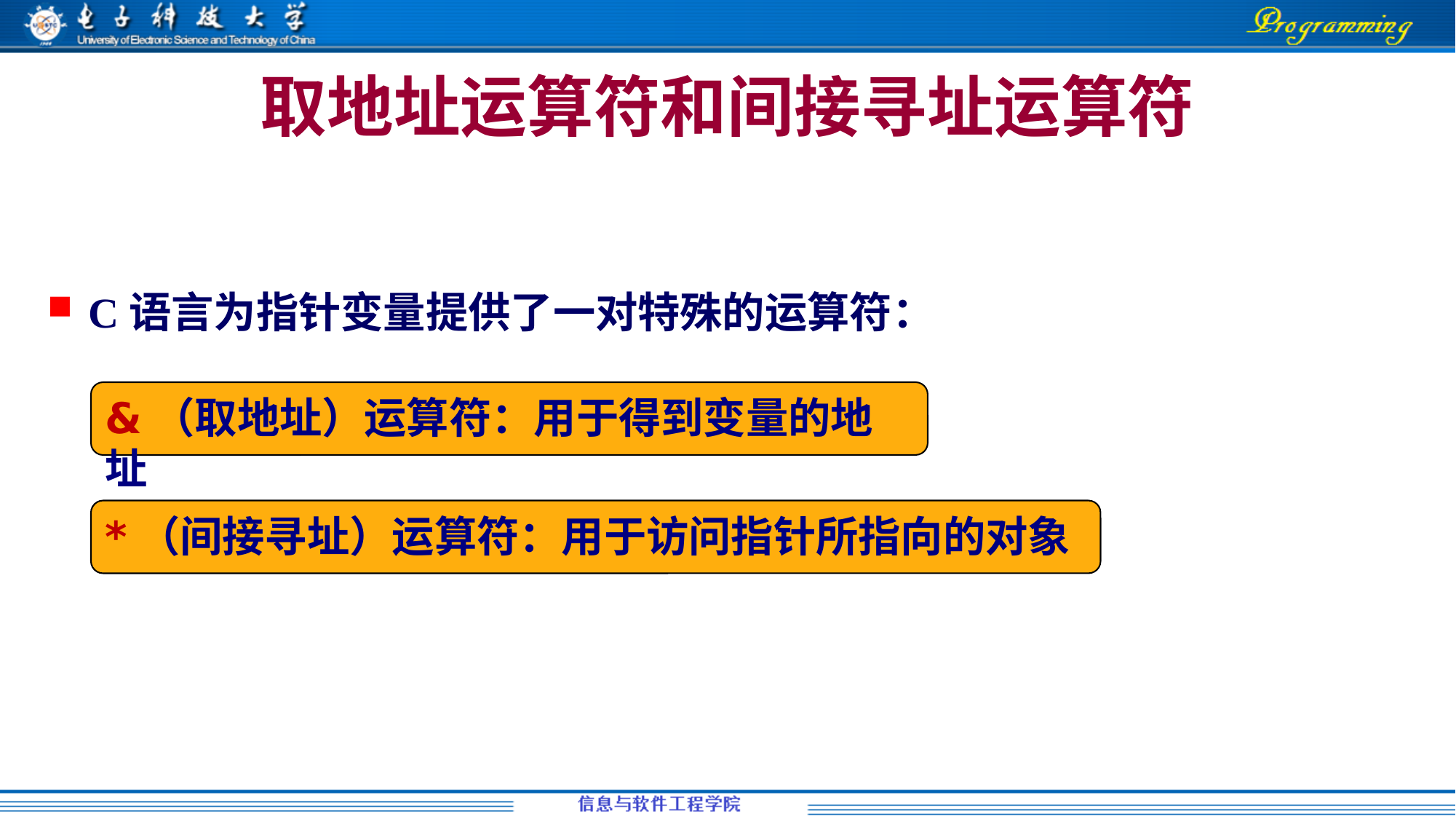

# 取地址运算符和间接寻址运算符
C语言为指针变量提供了一对特殊的运算符：

&（取地址）运算符：用于得到变量的地址
*（间接寻址）运算符：用于访问指针所指向的对象